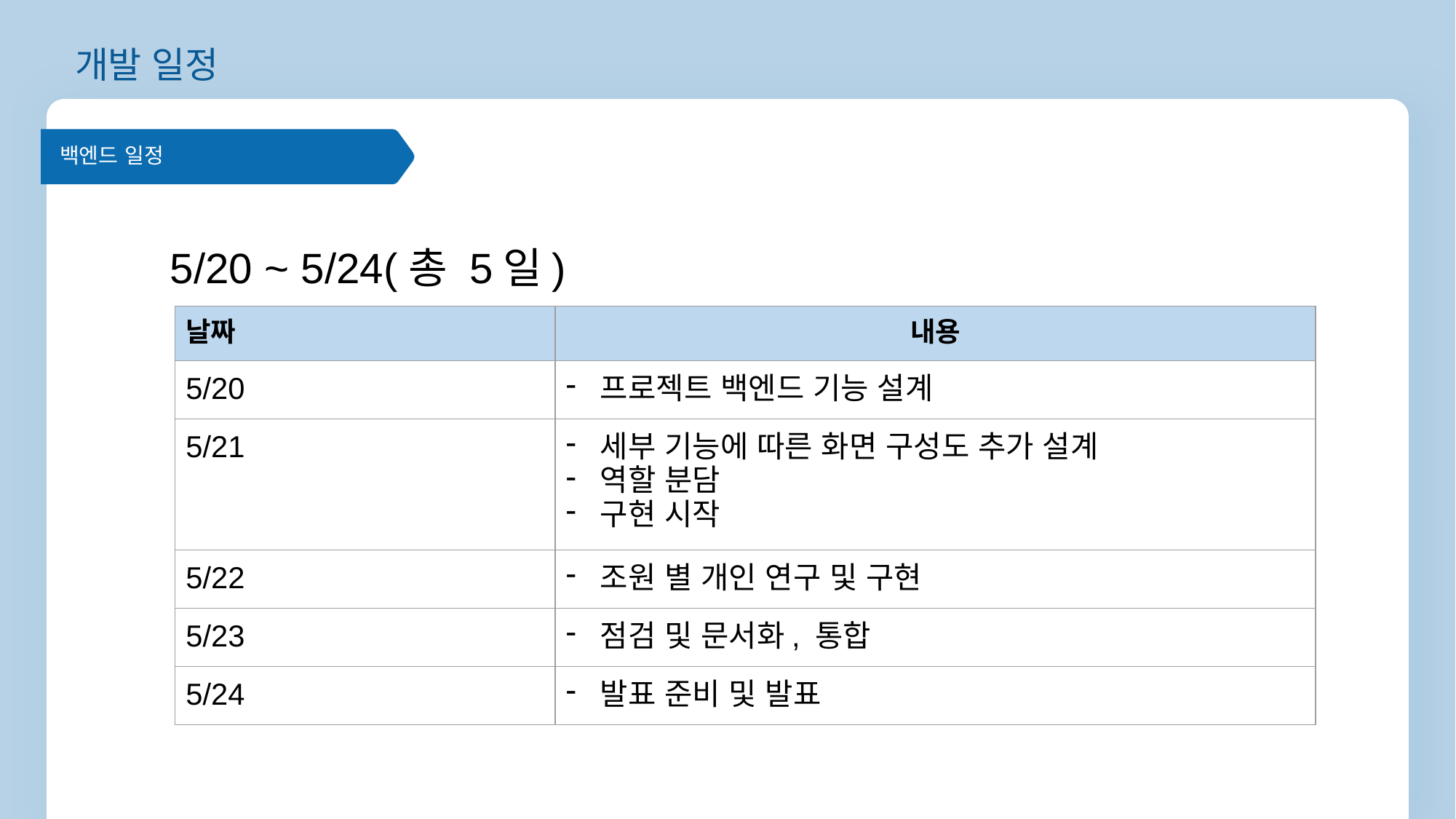

개발 일정
백엔드 일정
5/20 ~ 5/24(총 5일)
| 날짜 | 내용 |
| --- | --- |
| 5/20 | 프로젝트 백엔드 기능 설계 |
| 5/21 | 세부 기능에 따른 화면 구성도 추가 설계 역할 분담 구현 시작 |
| 5/22 | 조원 별 개인 연구 및 구현 |
| 5/23 | 점검 및 문서화, 통합 |
| 5/24 | 발표 준비 및 발표 |